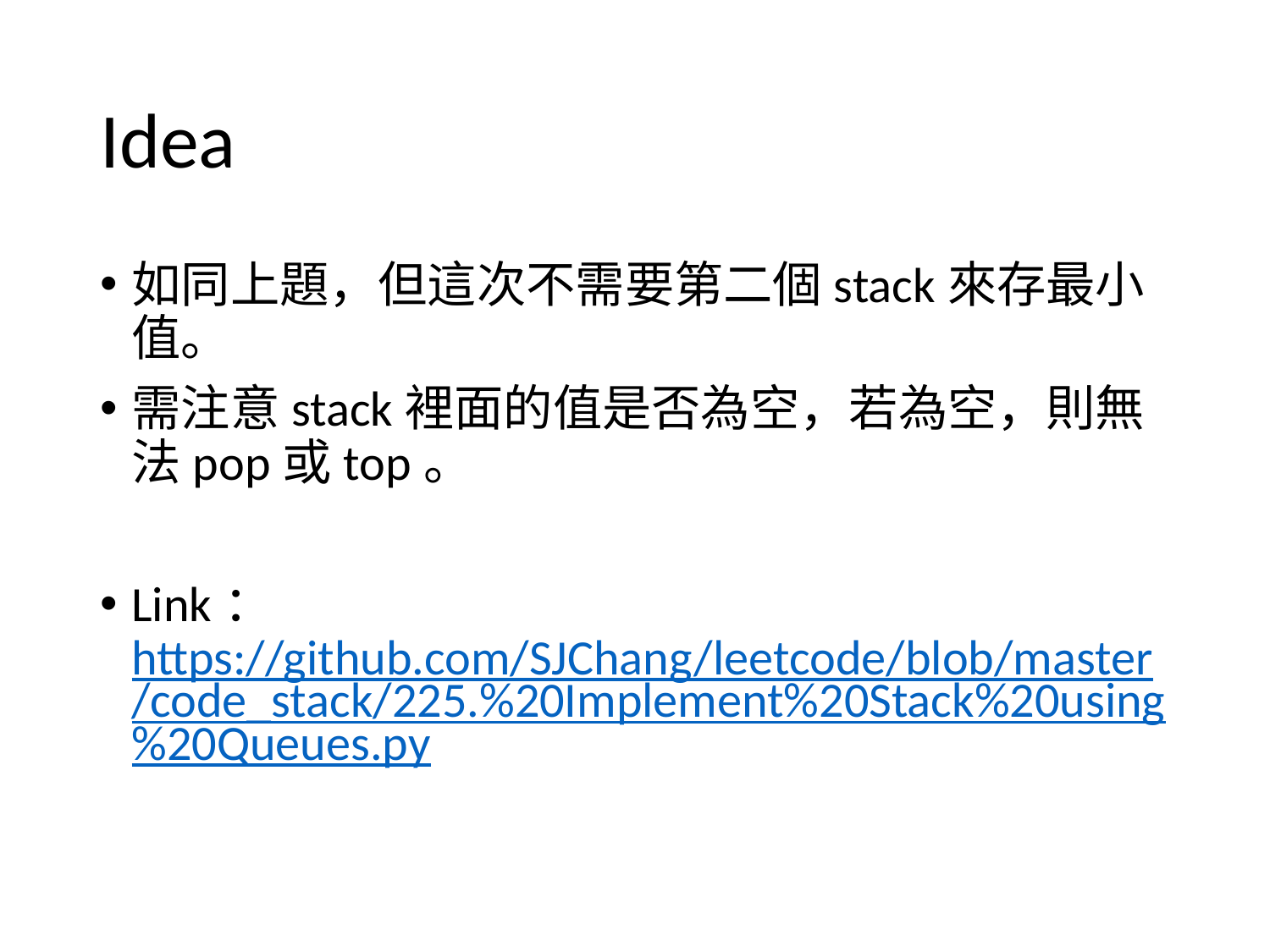

# Idea
如同上題，但這次不需要第二個stack來存最小值。
需注意stack裡面的值是否為空，若為空，則無法pop或top。

Link：https://github.com/SJChang/leetcode/blob/master/code_stack/225.%20Implement%20Stack%20using%20Queues.py